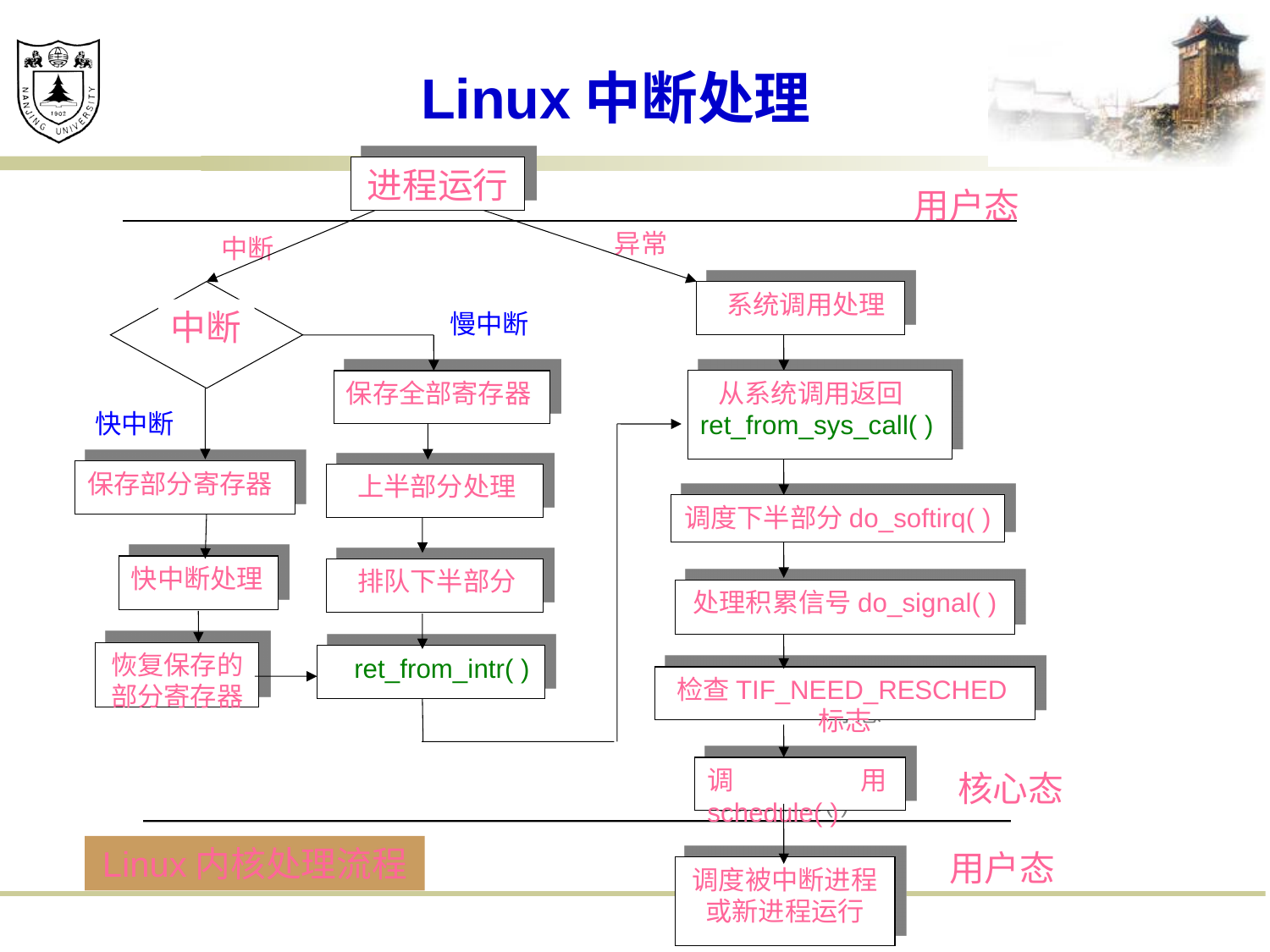

# Linux中断处理
进程运行
用户态

异常
中断
  系统调用处理

中断
慢中断

  从系统调用返回
ret_from_sys_call( )
保存全部寄存器

快中断

保存部分寄存器
  上半部分处理
调度下半部分do_softirq( )

快中断处理
  排队下半部分
处理积累信号do_signal( )

恢复保存的部分寄存器
   ret_from_intr( )
检查TIF_NEED_RESCHED标志

调用schedule( )
核心态

用户态
调度被中断进程或新进程运行

Linux内核处理流程
34